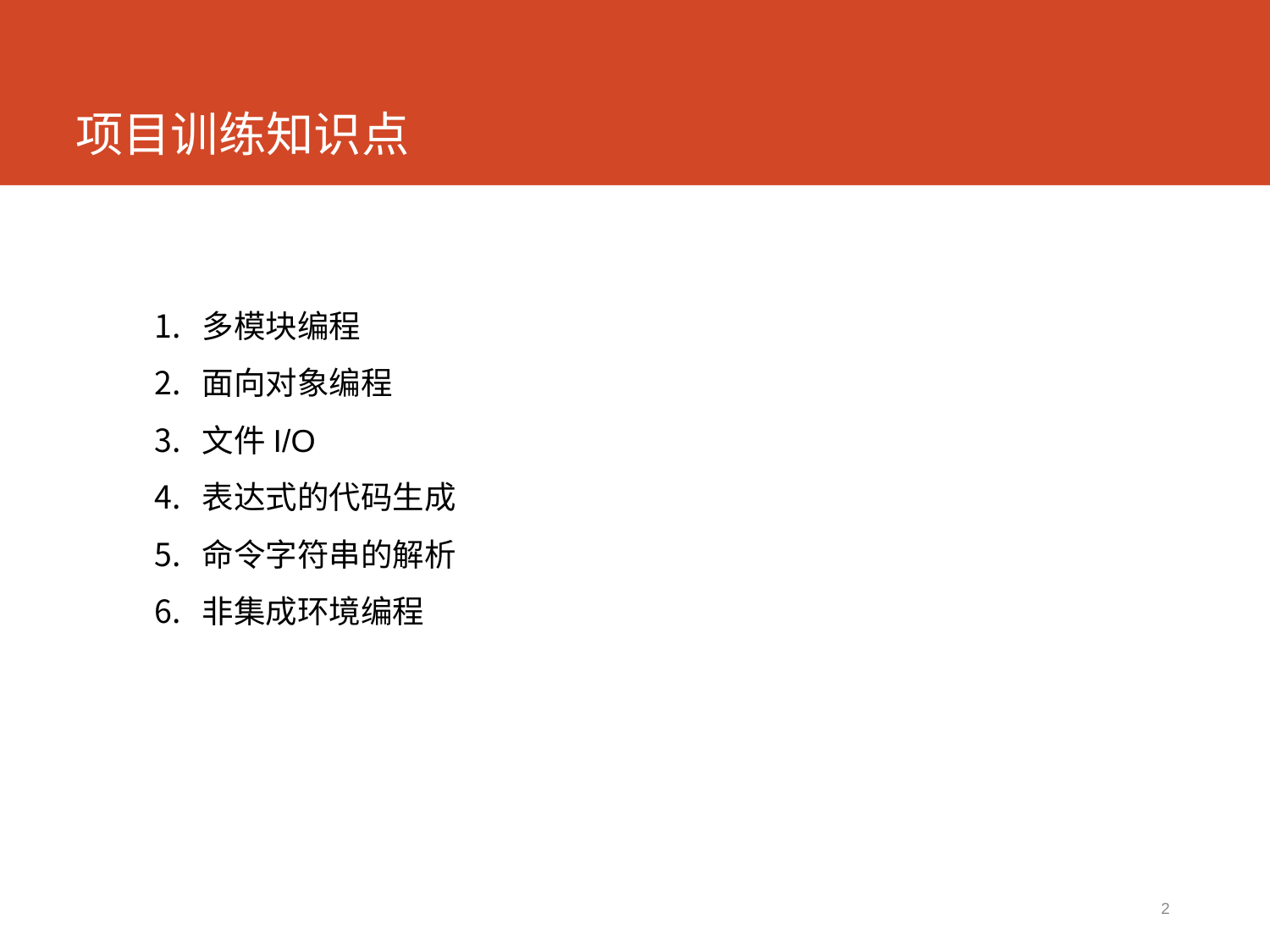

# 项目训练知识点
多模块编程
面向对象编程
文件I/O
表达式的代码生成
命令字符串的解析
非集成环境编程

2